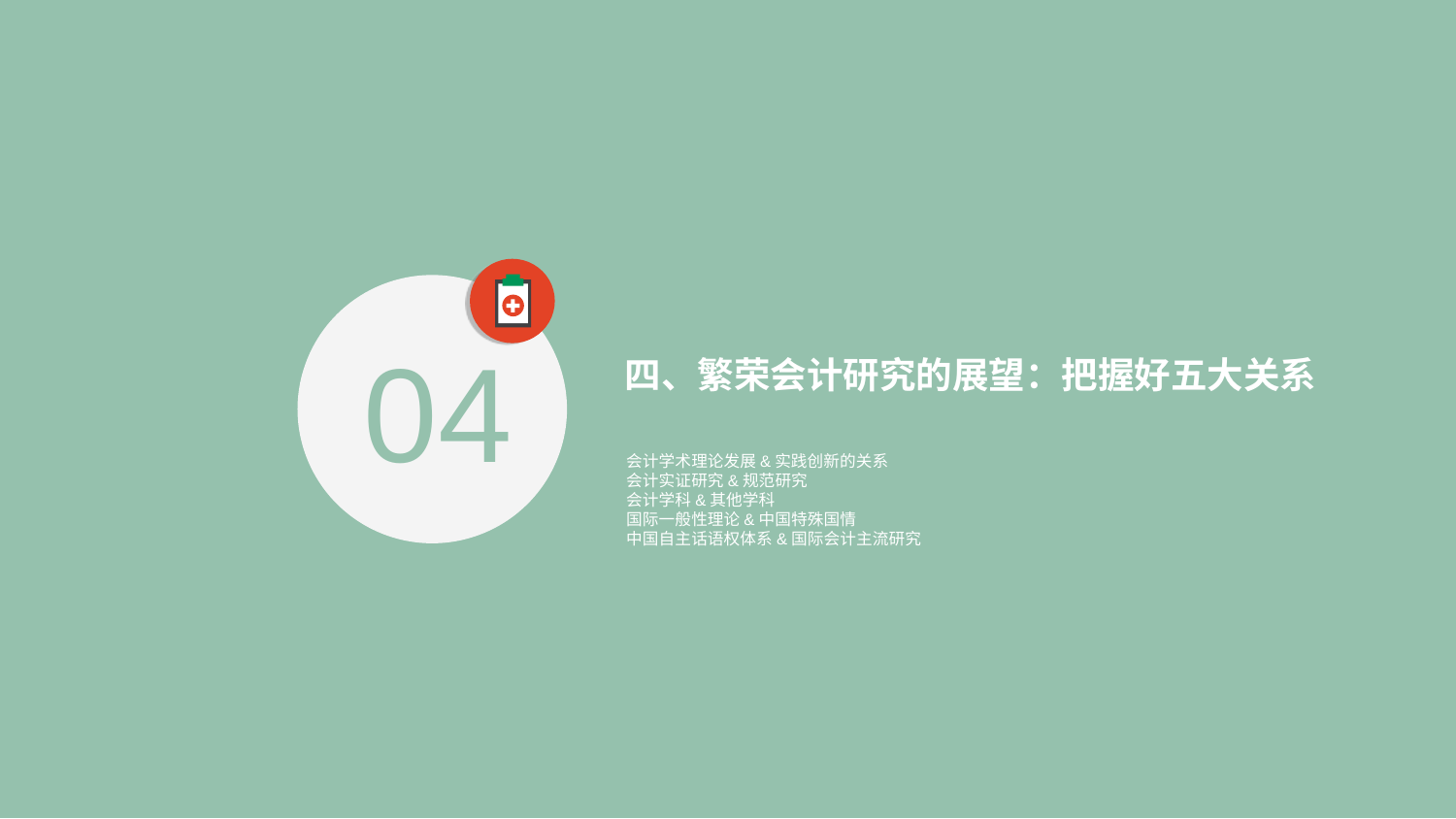

04
四、繁荣会计研究的展望：把握好五大关系
会计学术理论发展&实践创新的关系
会计实证研究&规范研究
会计学科&其他学科
国际一般性理论&中国特殊国情
中国自主话语权体系&国际会计主流研究